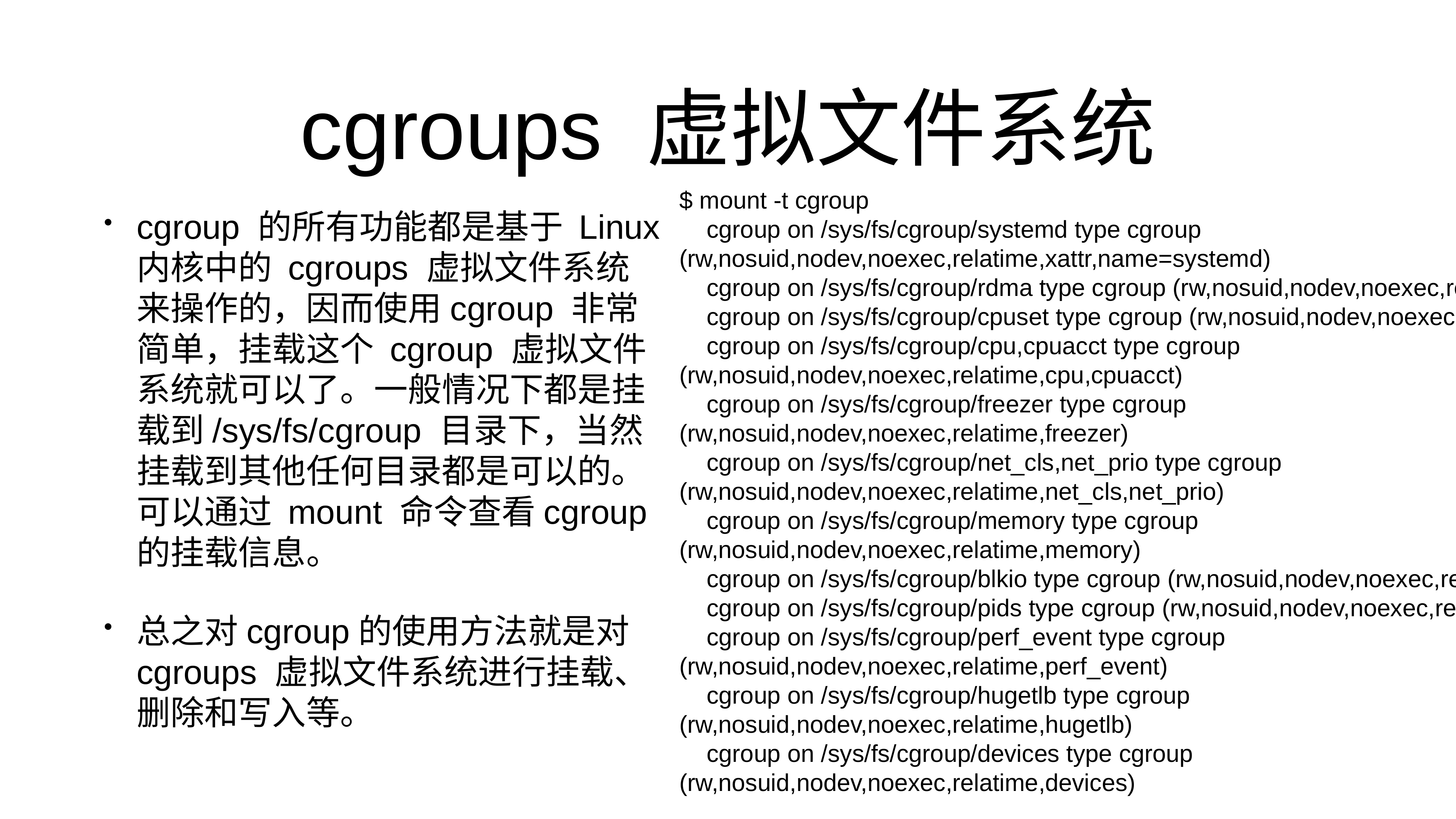

# cgroups 虚拟文件系统
$ mount -t cgroup
cgroup on /sys/fs/cgroup/systemd type cgroup
(rw,nosuid,nodev,noexec,relatime,xattr,name=systemd)
cgroup on /sys/fs/cgroup/rdma type cgroup (rw,nosuid,nodev,noexec,relatime,rdma)
cgroup on /sys/fs/cgroup/cpuset type cgroup (rw,nosuid,nodev,noexec,relatime,cpuset)
cgroup on /sys/fs/cgroup/cpu,cpuacct type cgroup
(rw,nosuid,nodev,noexec,relatime,cpu,cpuacct)
cgroup on /sys/fs/cgroup/freezer type cgroup
(rw,nosuid,nodev,noexec,relatime,freezer)
cgroup on /sys/fs/cgroup/net_cls,net_prio type cgroup
(rw,nosuid,nodev,noexec,relatime,net_cls,net_prio)
cgroup on /sys/fs/cgroup/memory type cgroup (rw,nosuid,nodev,noexec,relatime,memory)
cgroup on /sys/fs/cgroup/blkio type cgroup (rw,nosuid,nodev,noexec,relatime,blkio)
cgroup on /sys/fs/cgroup/pids type cgroup (rw,nosuid,nodev,noexec,relatime,pids)
cgroup on /sys/fs/cgroup/perf_event type cgroup
(rw,nosuid,nodev,noexec,relatime,perf_event)
cgroup on /sys/fs/cgroup/hugetlb type cgroup
(rw,nosuid,nodev,noexec,relatime,hugetlb)
cgroup on /sys/fs/cgroup/devices type cgroup
(rw,nosuid,nodev,noexec,relatime,devices)
cgroup 的所有功能都是基于 Linux 内核中的 cgroups 虚拟文件系统来操作的，因而使用cgroup 非常简单，挂载这个 cgroup 虚拟文件系统就可以了。一般情况下都是挂载到/sys/fs/cgroup 目录下，当然挂载到其他任何目录都是可以的。可以通过 mount 命令查看cgroup 的挂载信息。
总之对cgroup的使用方法就是对cgroups 虚拟文件系统进行挂载、删除和写入等。